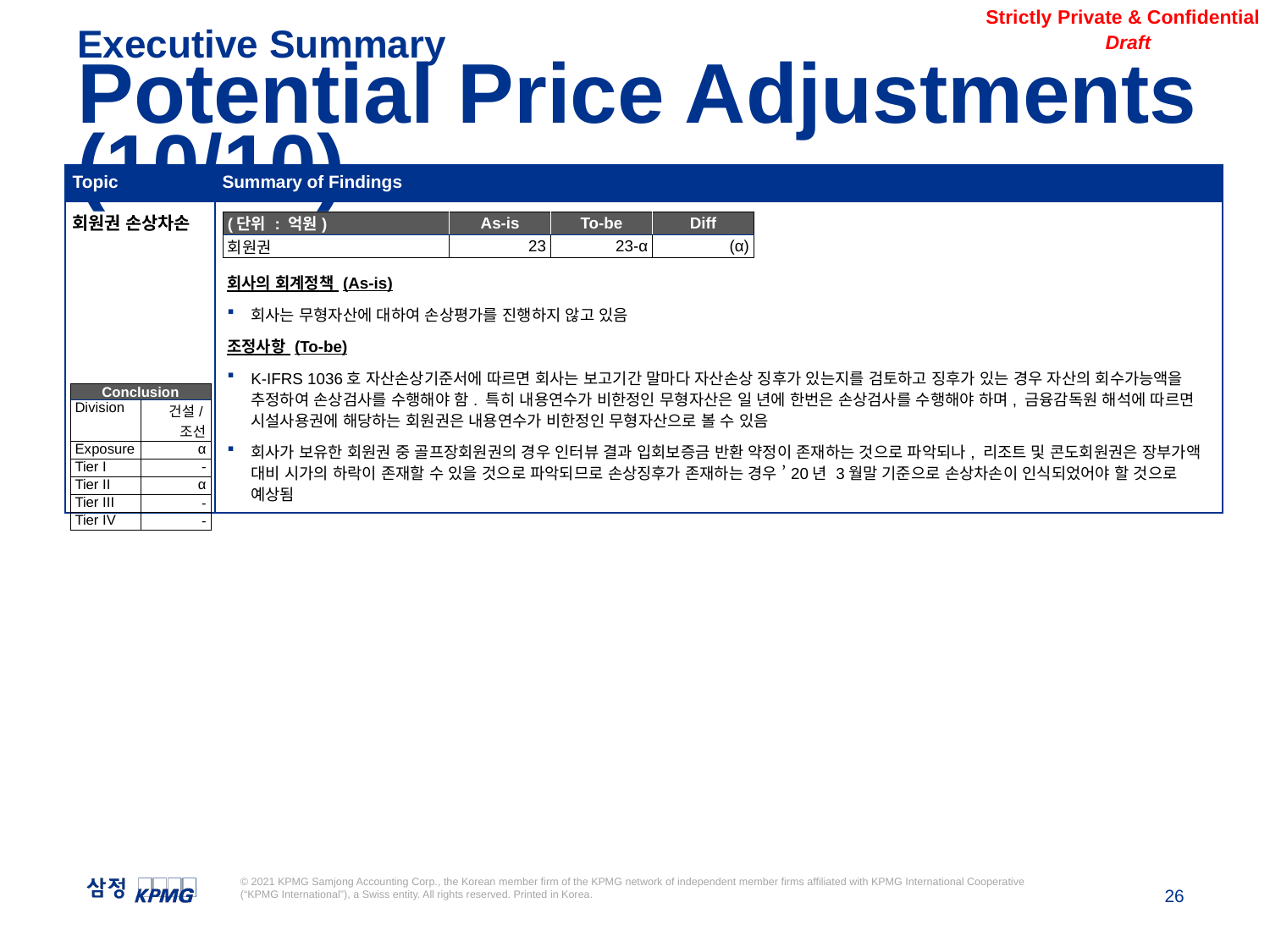

Executive Summary
Potential Price Adjustments (10/10)
| Topic | Summary of Findings |
| --- | --- |
| 회원권 손상차손 | 회사의 회계정책 (As-is) 회사는 무형자산에 대하여 손상평가를 진행하지 않고 있음 조정사항 (To-be) K-IFRS 1036호 자산손상기준서에 따르면 회사는 보고기간 말마다 자산손상 징후가 있는지를 검토하고 징후가 있는 경우 자산의 회수가능액을 추정하여 손상검사를 수행해야 함. 특히 내용연수가 비한정인 무형자산은 일 년에 한번은 손상검사를 수행해야 하며, 금융감독원 해석에 따르면 시설사용권에 해당하는 회원권은 내용연수가 비한정인 무형자산으로 볼 수 있음 회사가 보유한 회원권 중 골프장회원권의 경우 인터뷰 결과 입회보증금 반환 약정이 존재하는 것으로 파악되나, 리조트 및 콘도회원권은 장부가액 대비 시가의 하락이 존재할 수 있을 것으로 파악되므로 손상징후가 존재하는 경우 ’20년 3월말 기준으로 손상차손이 인식되었어야 할 것으로 예상됨 |
| (단위 : 억원) | As-is | To-be | Diff |
| --- | --- | --- | --- |
| 회원권 | 23 | 23-α | (α) |
| Conclusion |  |
| --- | --- |
| Division | 건설/조선 |
| Exposure | α |
| Tier I | - |
| Tier II | α |
| Tier III | - |
| Tier IV | - |